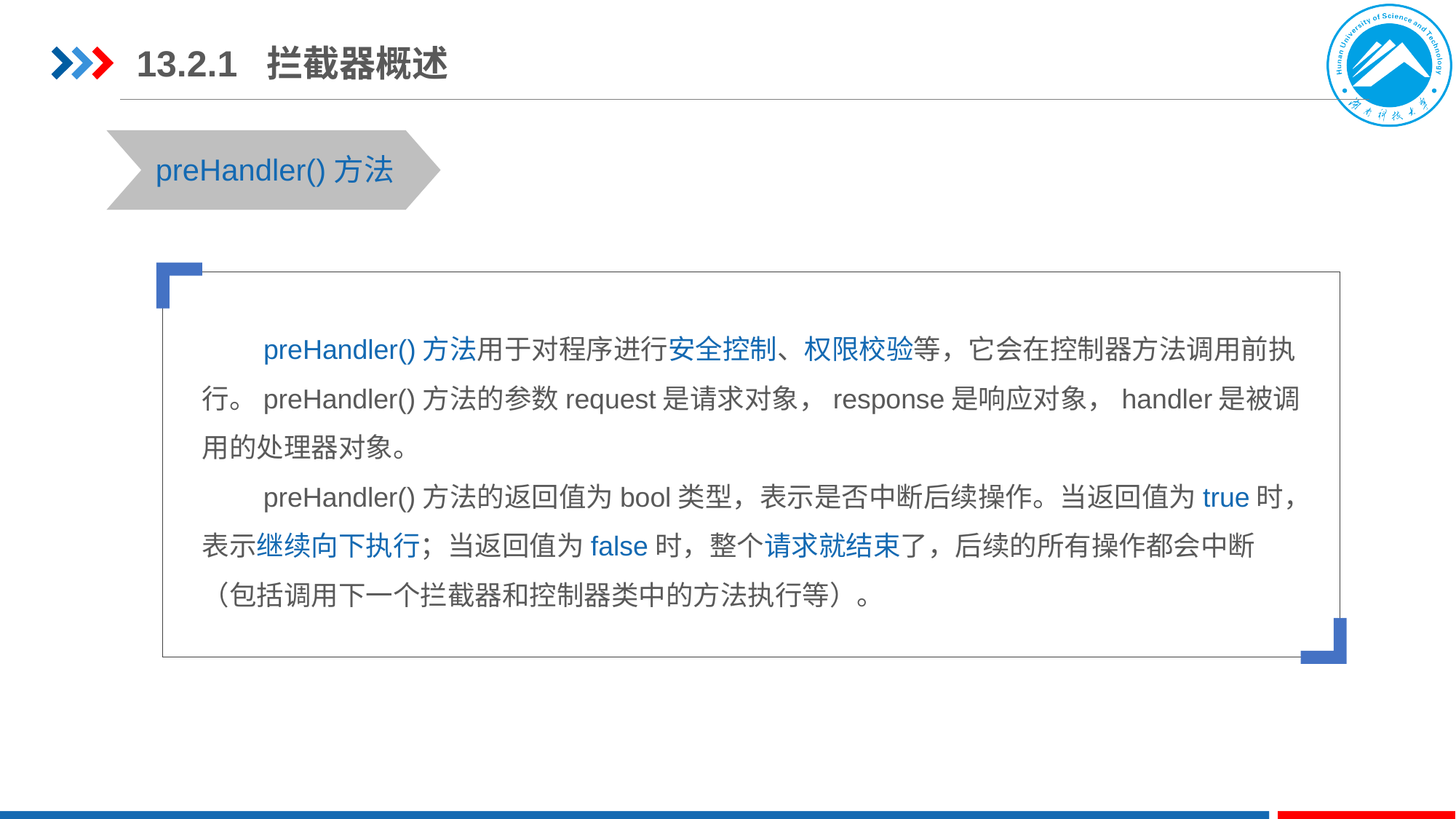

13.2.1  拦截器概述

preHandler()方法

        preHandler()方法用于对程序进行安全控制、权限校验等，它会在控制器方法调用前执行。preHandler()方法的参数request是请求对象，response是响应对象，handler是被调用的处理器对象。
        preHandler()方法的返回值为bool类型，表示是否中断后续操作。当返回值为true时，表示继续向下执行；当返回值为false时，整个请求就结束了，后续的所有操作都会中断（包括调用下一个拦截器和控制器类中的方法执行等）。